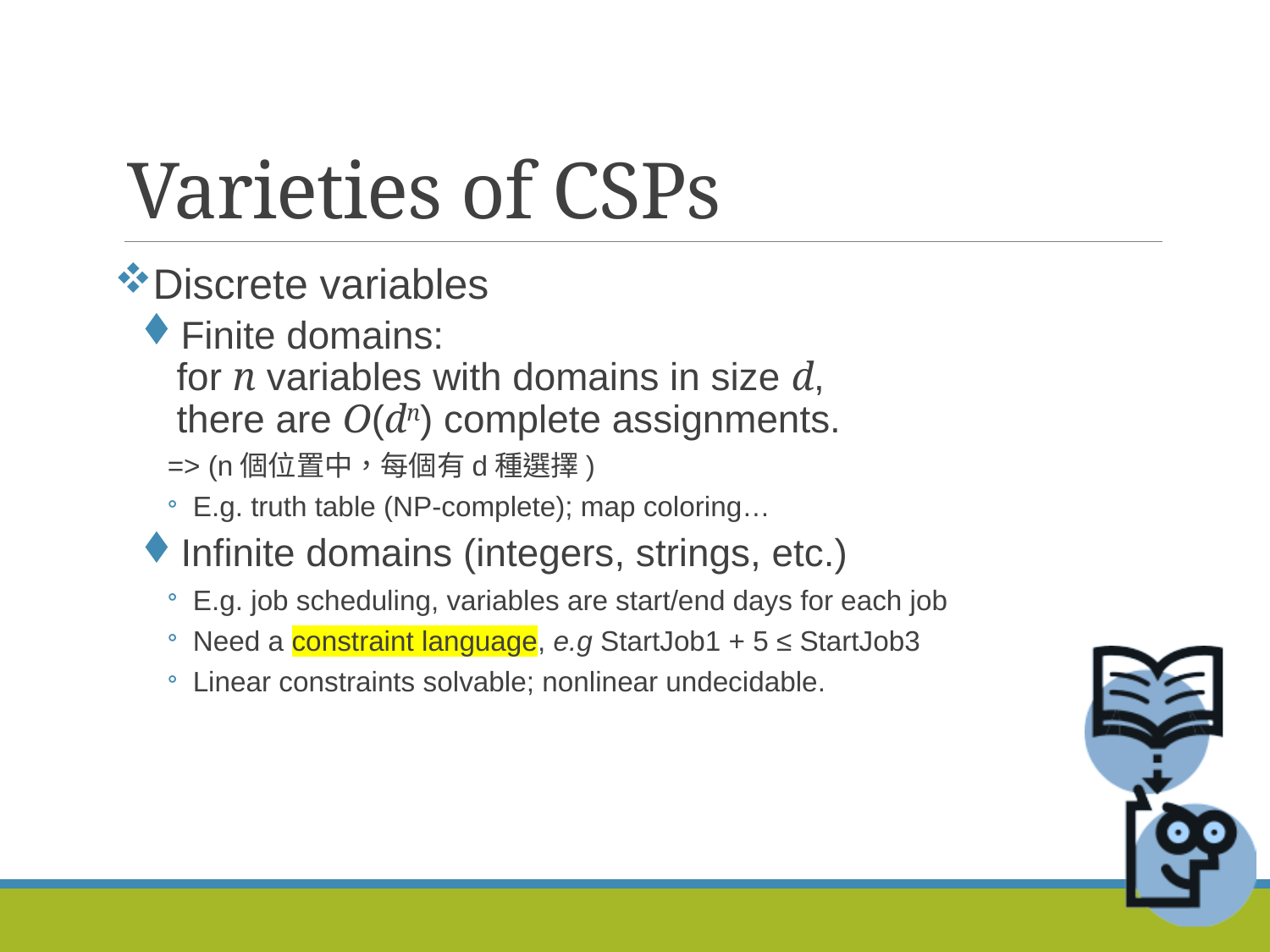

# Varieties of CSPs
Discrete variables
Finite domains:
for n variables with domains in size d,
there are O(dn) complete assignments.
=> (n個位置中，每個有d種選擇)
E.g. truth table (NP-complete); map coloring…
Infinite domains (integers, strings, etc.)
E.g. job scheduling, variables are start/end days for each job
Need a constraint language, e.g StartJob1 + 5 ≤ StartJob3
Linear constraints solvable; nonlinear undecidable.